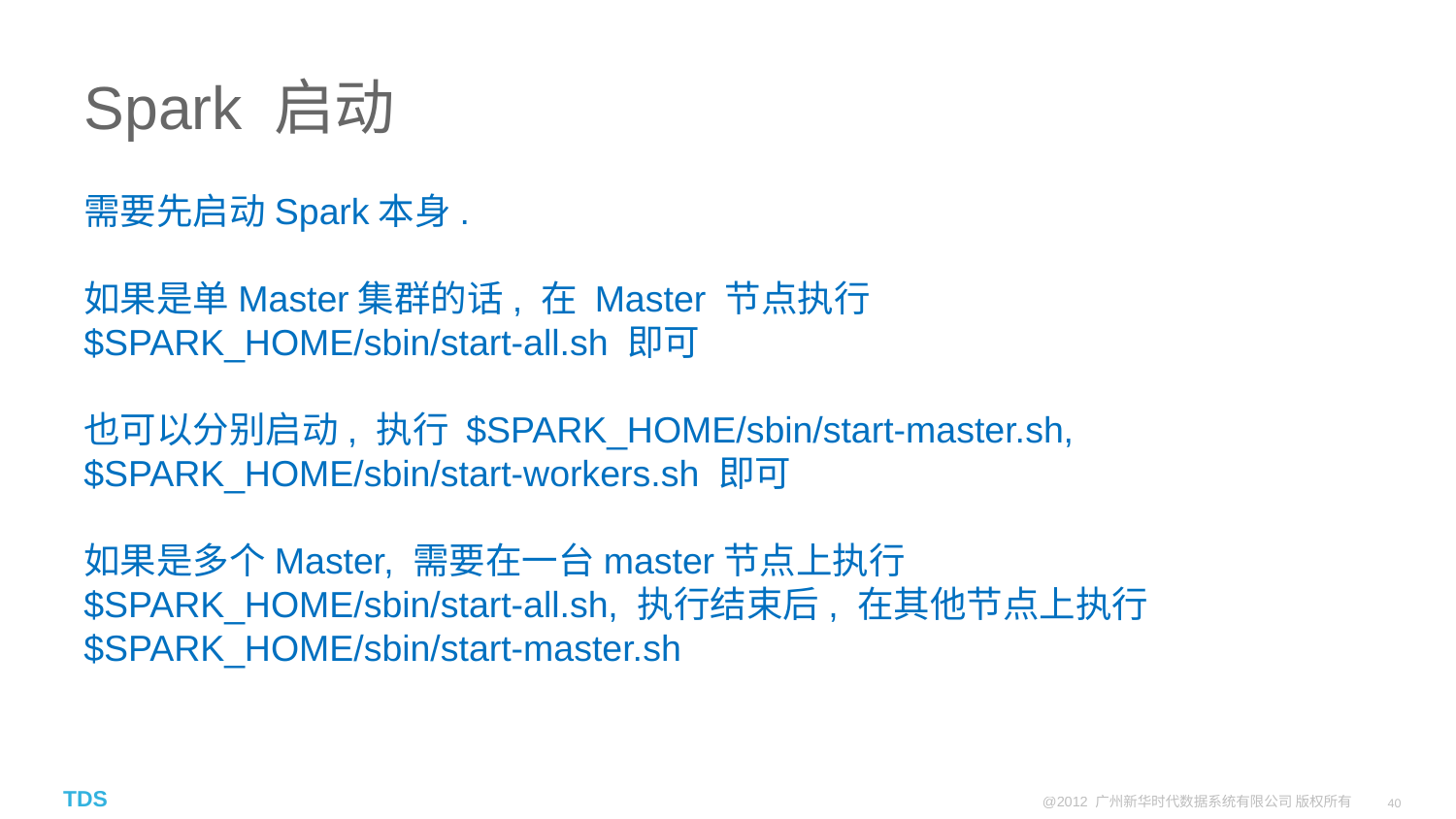

# Spark 启动

需要先启动Spark本身.

如果是单Master集群的话, 在 Master 节点执行 $SPARK_HOME/sbin/start-all.sh 即可

也可以分别启动, 执行 $SPARK_HOME/sbin/start-master.sh, $SPARK_HOME/sbin/start-workers.sh 即可

如果是多个Master, 需要在一台master节点上执行 $SPARK_HOME/sbin/start-all.sh, 执行结束后, 在其他节点上执行 $SPARK_HOME/sbin/start-master.sh